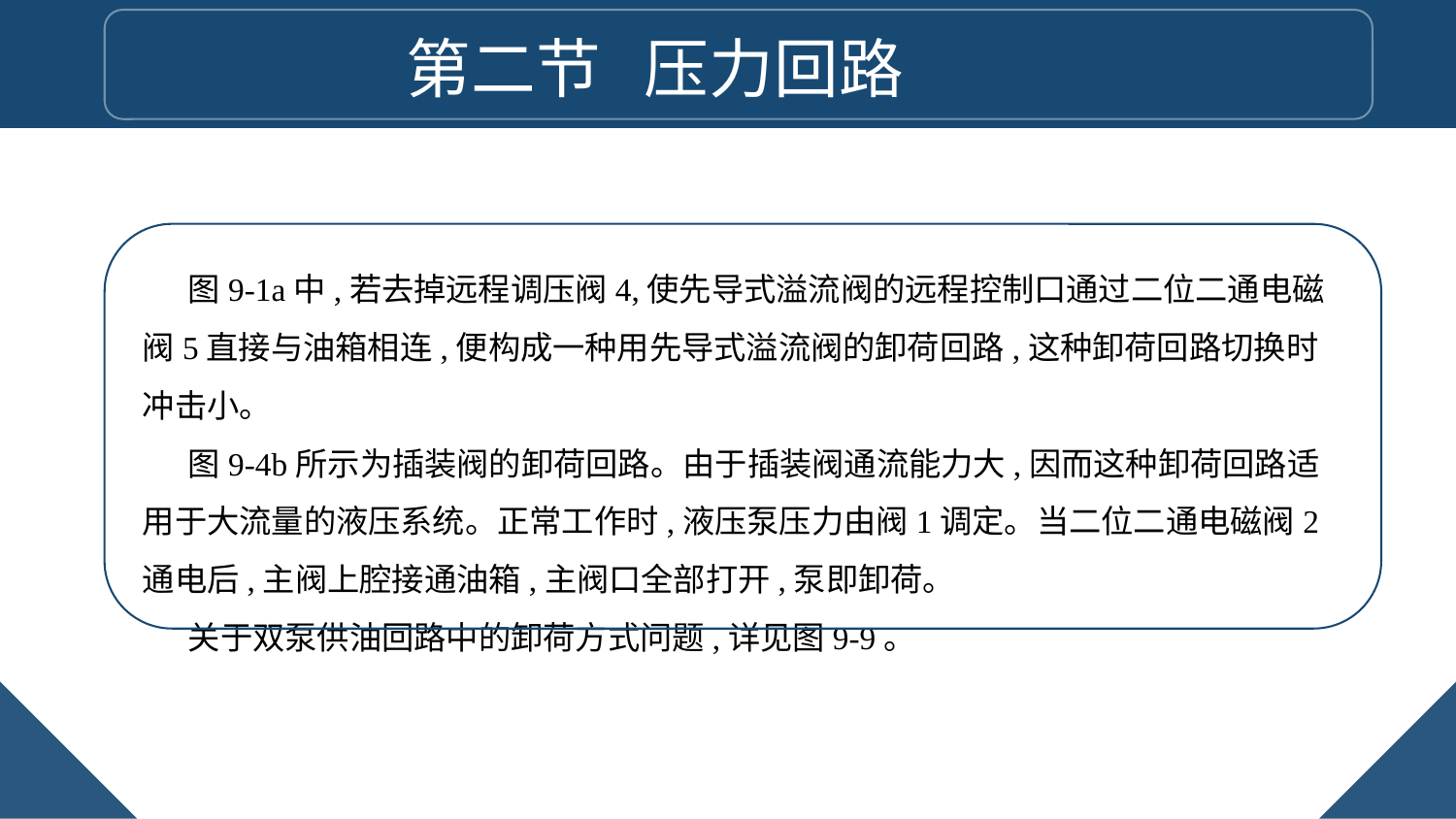

第二节   压力回路

图9-1a中,若去掉远程调压阀4,使先导式溢流阀的远程控制口通过二位二通电磁阀5直接与油箱相连,便构成一种用先导式溢流阀的卸荷回路,这种卸荷回路切换时冲击小。
图9-4b所示为插装阀的卸荷回路。由于插装阀通流能力大,因而这种卸荷回路适用于大流量的液压系统。正常工作时,液压泵压力由阀1调定。当二位二通电磁阀2通电后,主阀上腔接通油箱,主阀口全部打开,泵即卸荷。
关于双泵供油回路中的卸荷方式问题,详见图9-9。